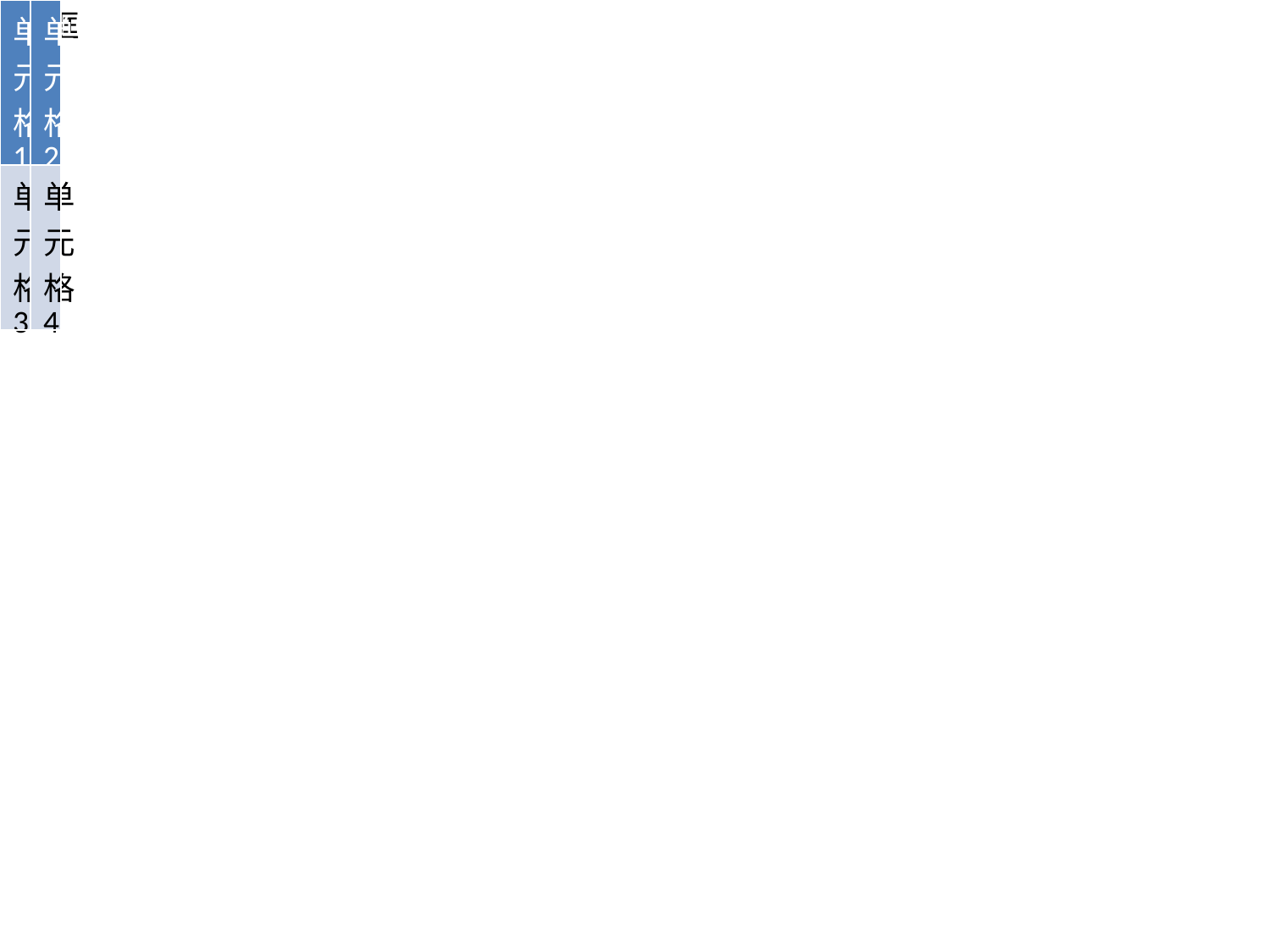

测试文本框
| 单元格1 | 单元格2 |
| --- | --- |
| 单元格3 | 单元格4 |
#